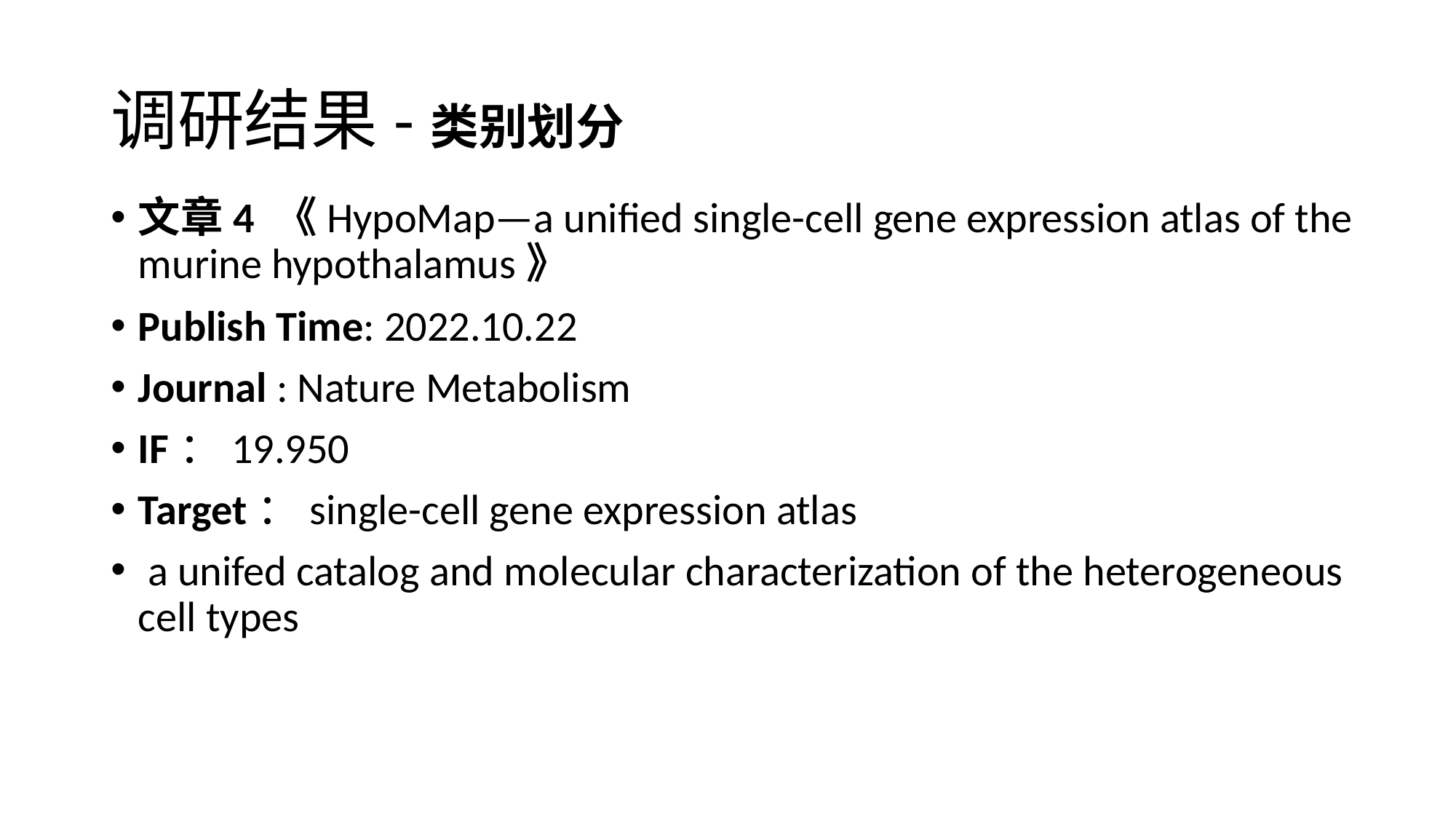

# 调研结果-类别划分
文章4 《HypoMap—a unified single-cell gene expression atlas of the murine hypothalamus》
Publish Time: 2022.10.22
Journal : Nature Metabolism
IF：19.950
Target：single-cell gene expression atlas
 a unifed catalog and molecular characterization of the heterogeneous cell types